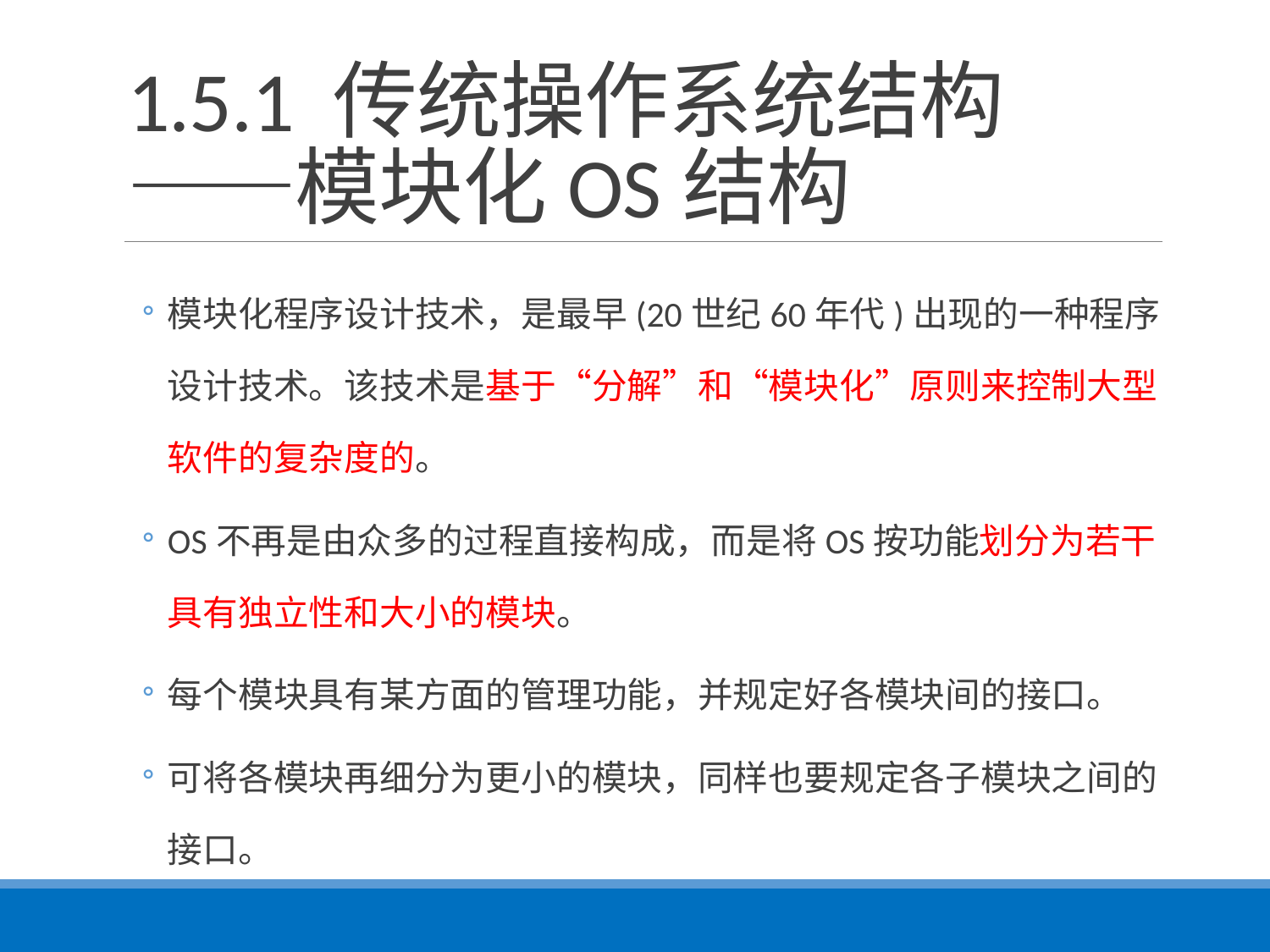

# 1.5.1 传统操作系统结构 ——模块化OS结构
模块化程序设计技术，是最早(20世纪60年代)出现的一种程序设计技术。该技术是基于“分解”和“模块化”原则来控制大型软件的复杂度的。
OS不再是由众多的过程直接构成，而是将OS按功能划分为若干具有独立性和大小的模块。
每个模块具有某方面的管理功能，并规定好各模块间的接口。
可将各模块再细分为更小的模块，同样也要规定各子模块之间的接口。